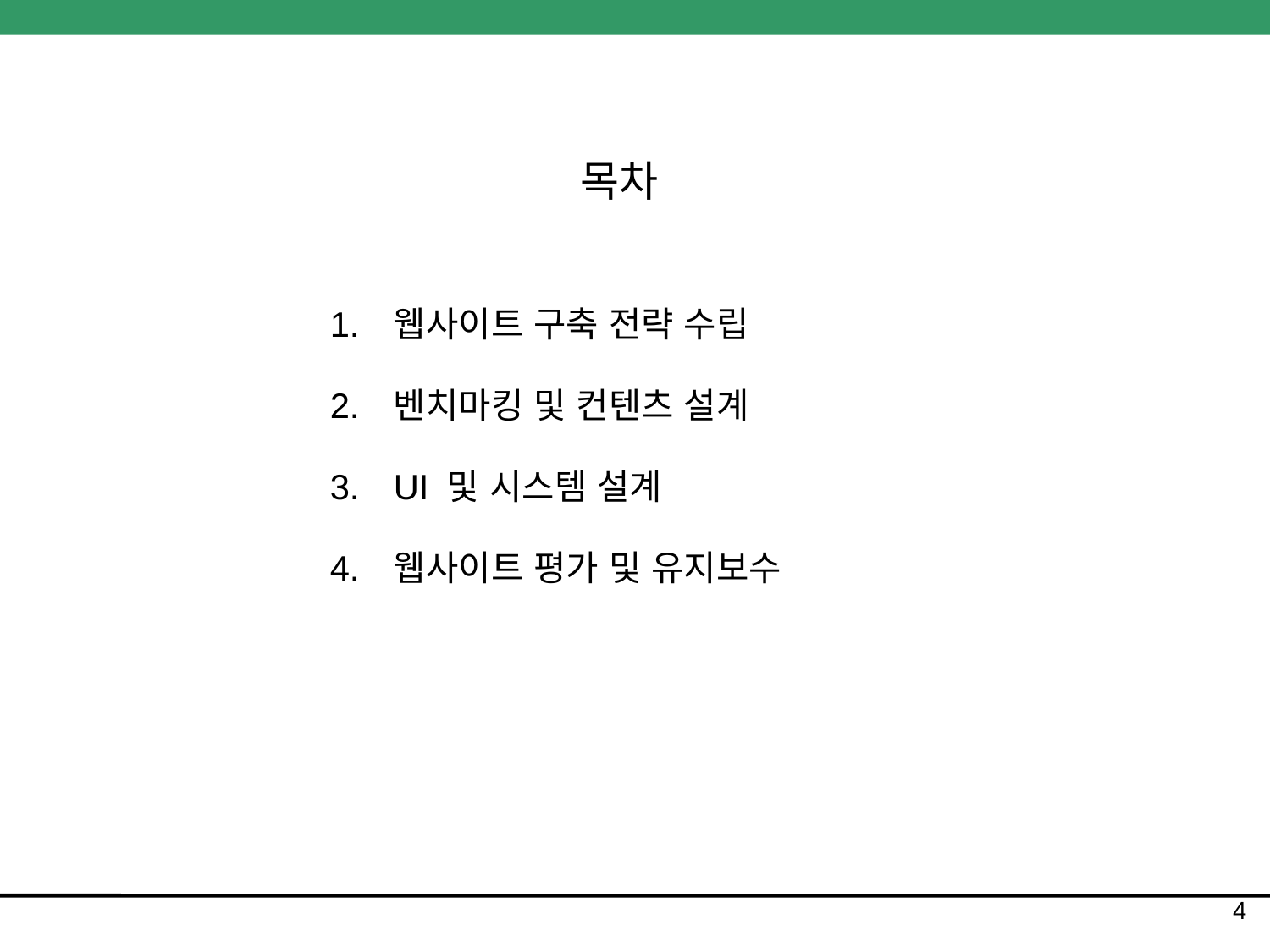

목차
웹사이트 구축 전략 수립
벤치마킹 및 컨텐츠 설계
UI 및 시스템 설계
웹사이트 평가 및 유지보수
4